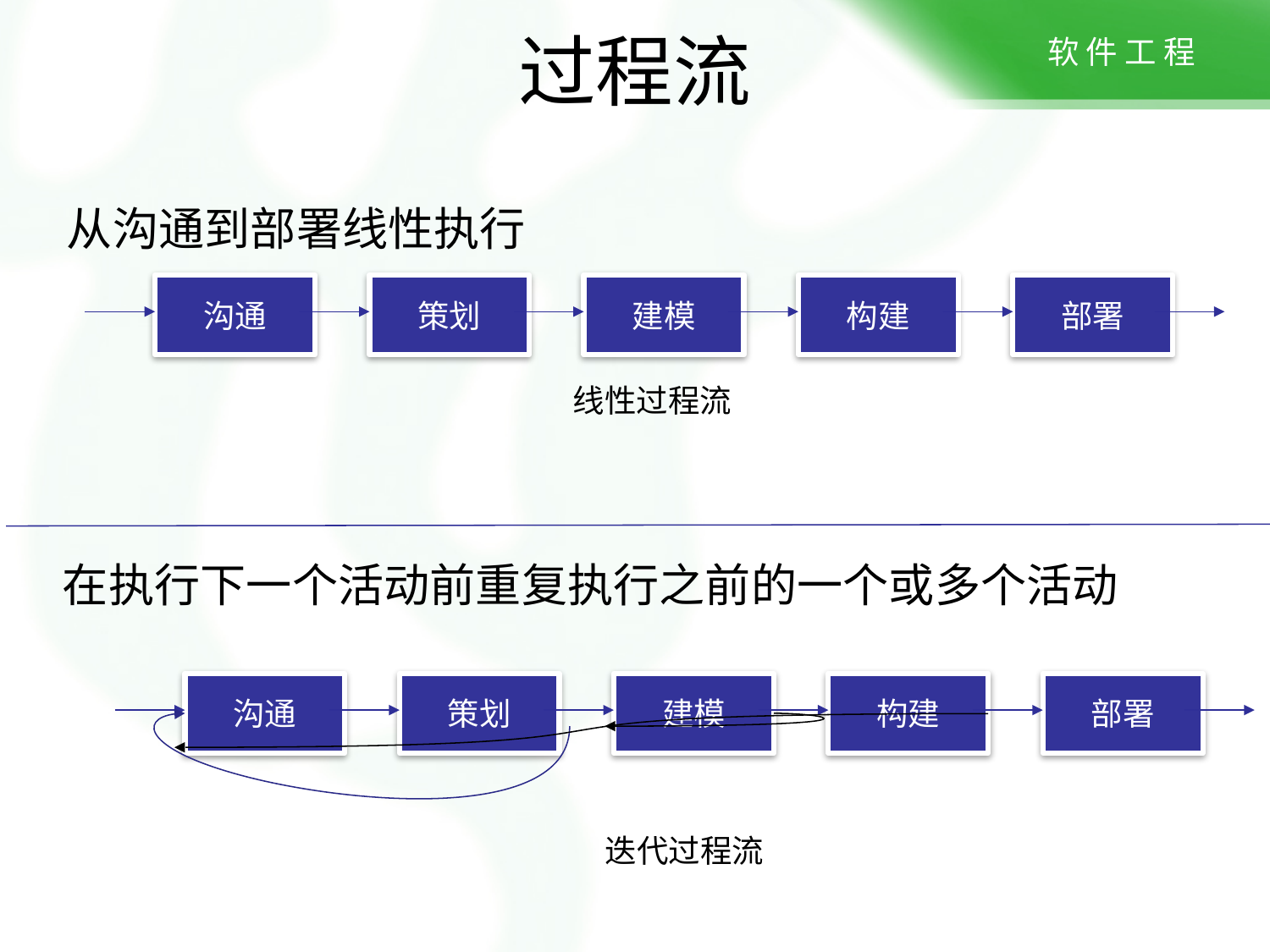

# 过程流
从沟通到部署线性执行
沟通
策划
建模
构建
部署
线性过程流
在执行下一个活动前重复执行之前的一个或多个活动
沟通
策划
建模
构建
部署
迭代过程流